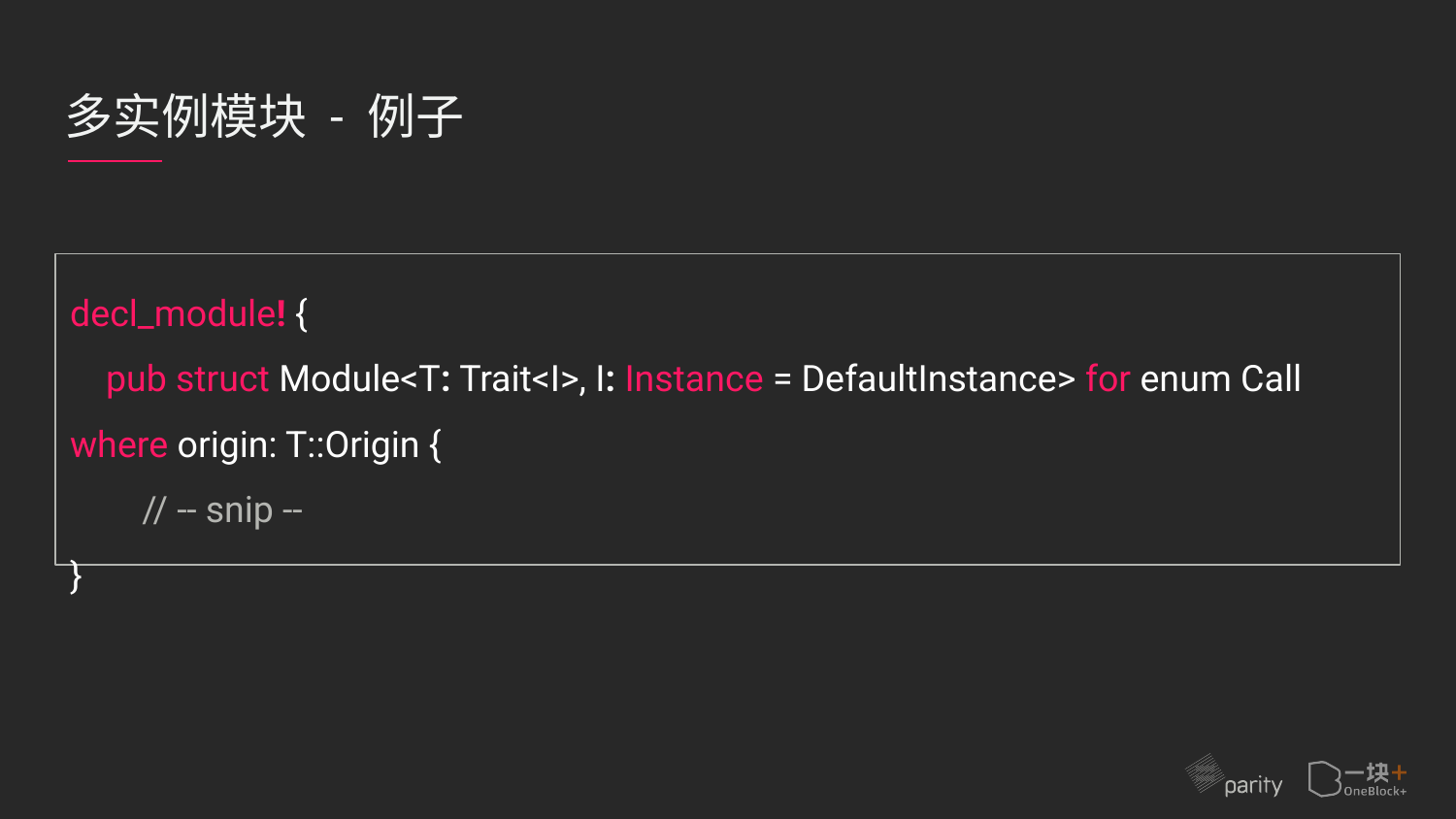

# 多实例模块 - 例子
decl_module! {
    pub struct Module<T: Trait<I>, I: Instance = DefaultInstance> for enum Call where origin: T::Origin {
        // -- snip --
}